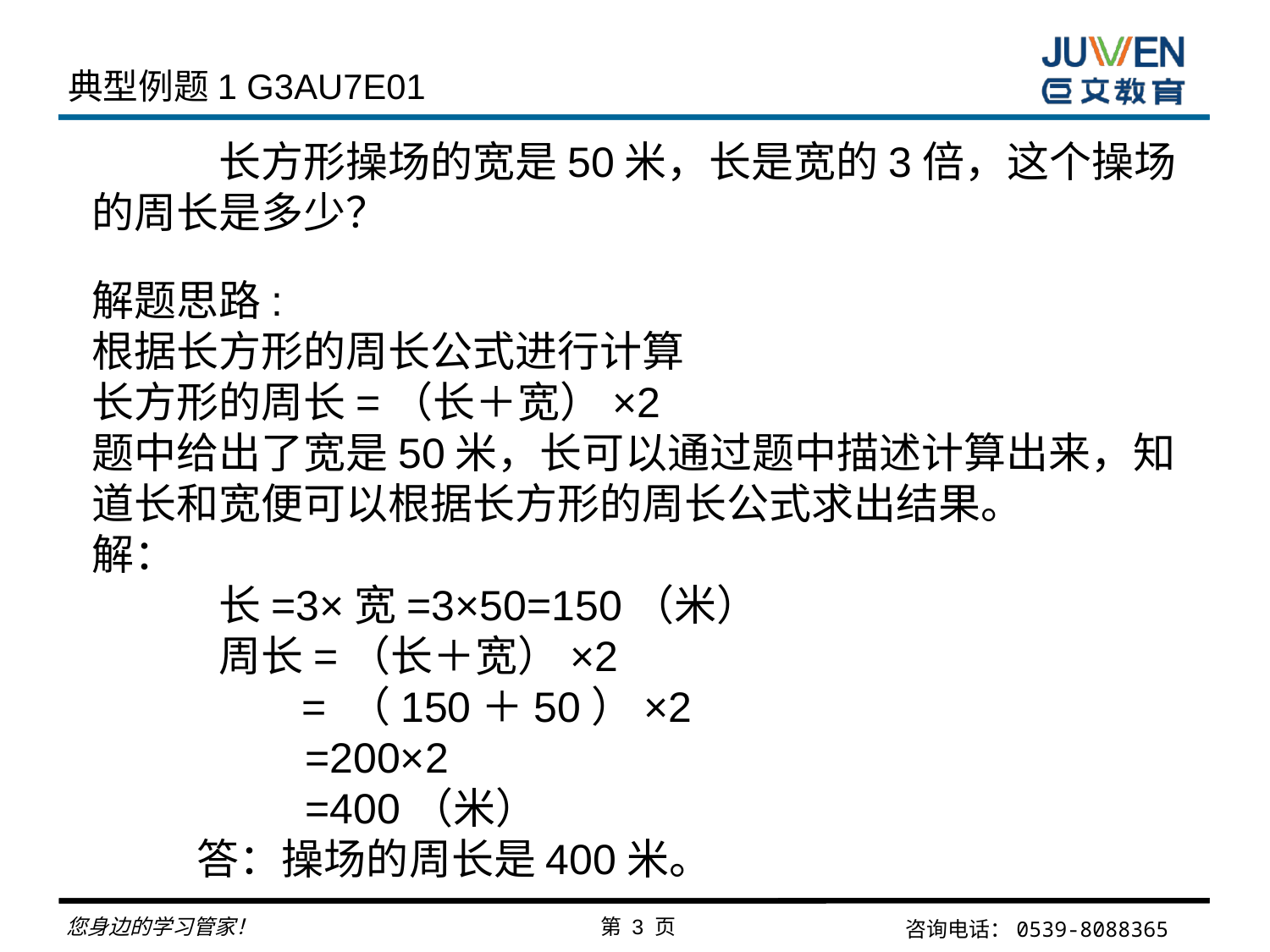

典型例题1 G3AU7E01
	长方形操场的宽是50米，长是宽的3倍，这个操场的周长是多少？
解题思路:
根据长方形的周长公式进行计算
长方形的周长=（长＋宽）×2
题中给出了宽是50米，长可以通过题中描述计算出来，知道长和宽便可以根据长方形的周长公式求出结果。
解：
	长=3×宽=3×50=150（米）
	周长=（长＋宽）×2
	       = （150＋50）×2
                  =200×2
                  =400（米）
          答：操场的周长是400米。